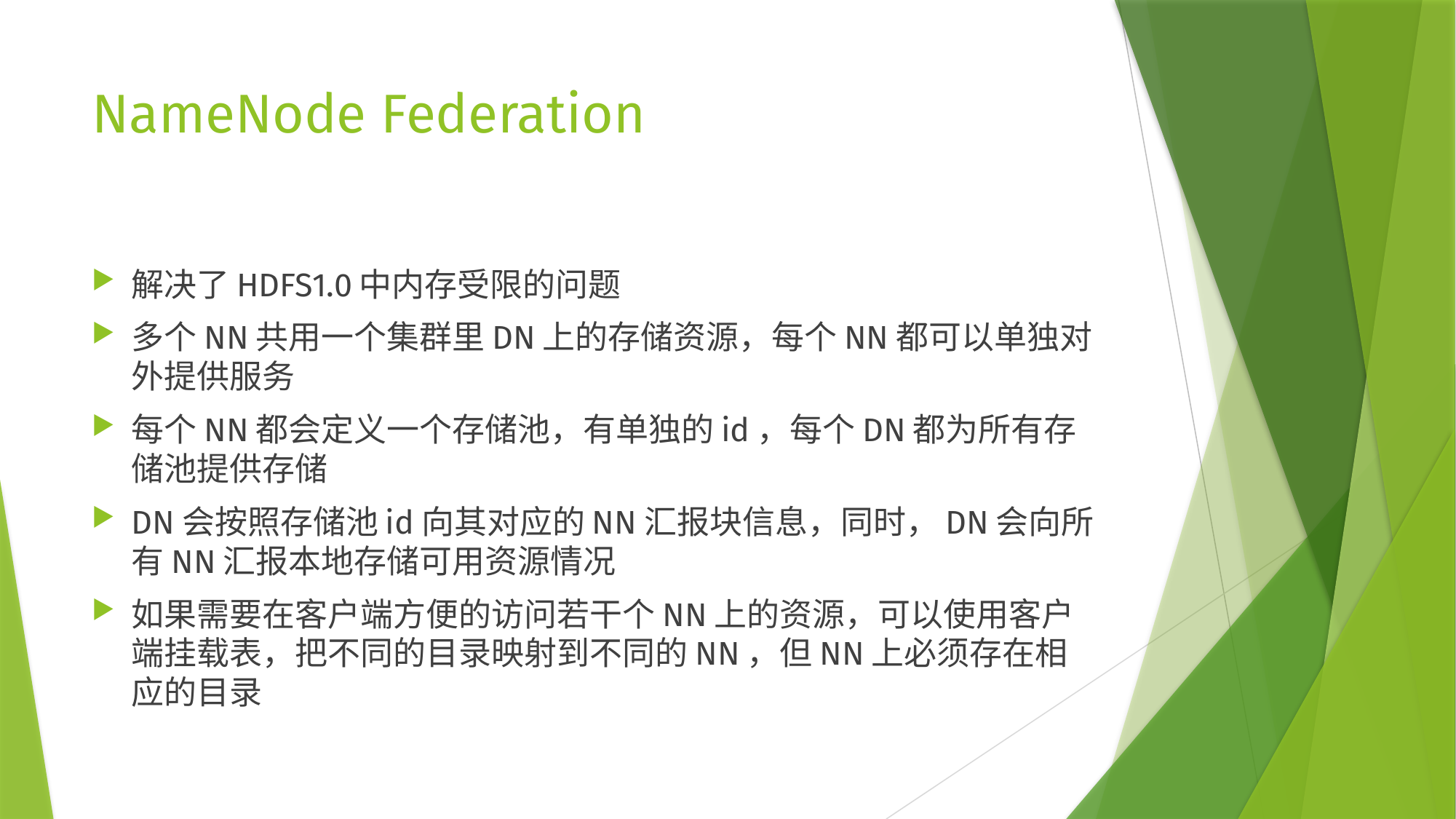

# NameNode Federation

解决了HDFS1.0中内存受限的问题
多个NN共用一个集群里DN上的存储资源，每个NN都可以单独对外提供服务
每个NN都会定义一个存储池，有单独的id，每个DN都为所有存储池提供存储
DN会按照存储池id向其对应的NN汇报块信息，同时，DN会向所有NN汇报本地存储可用资源情况
如果需要在客户端方便的访问若干个NN上的资源，可以使用客户端挂载表，把不同的目录映射到不同的NN，但NN上必须存在相应的目录